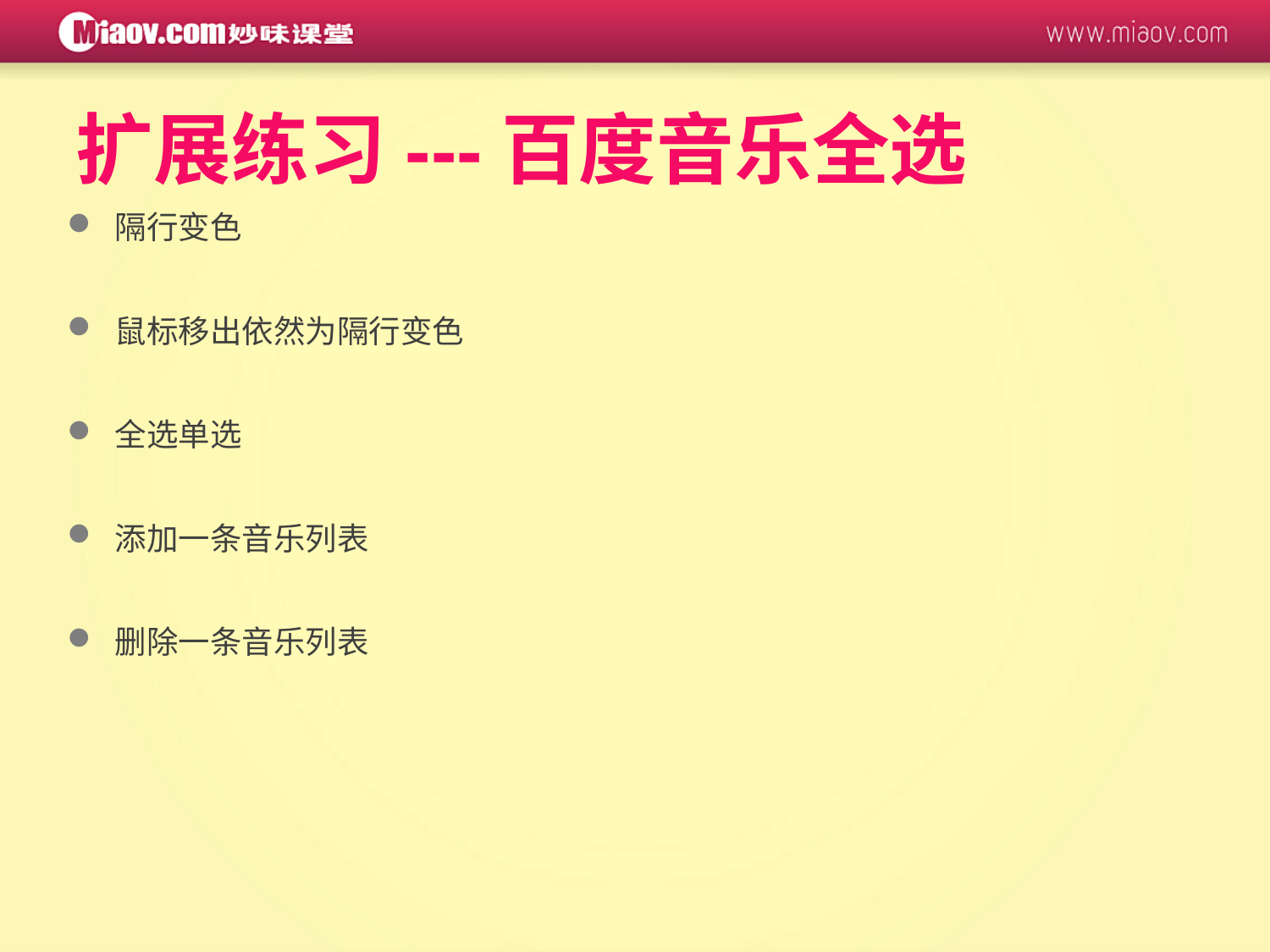

# 扩展练习---百度音乐全选

隔行变色

鼠标移出依然为隔行变色

全选单选

添加一条音乐列表

删除一条音乐列表